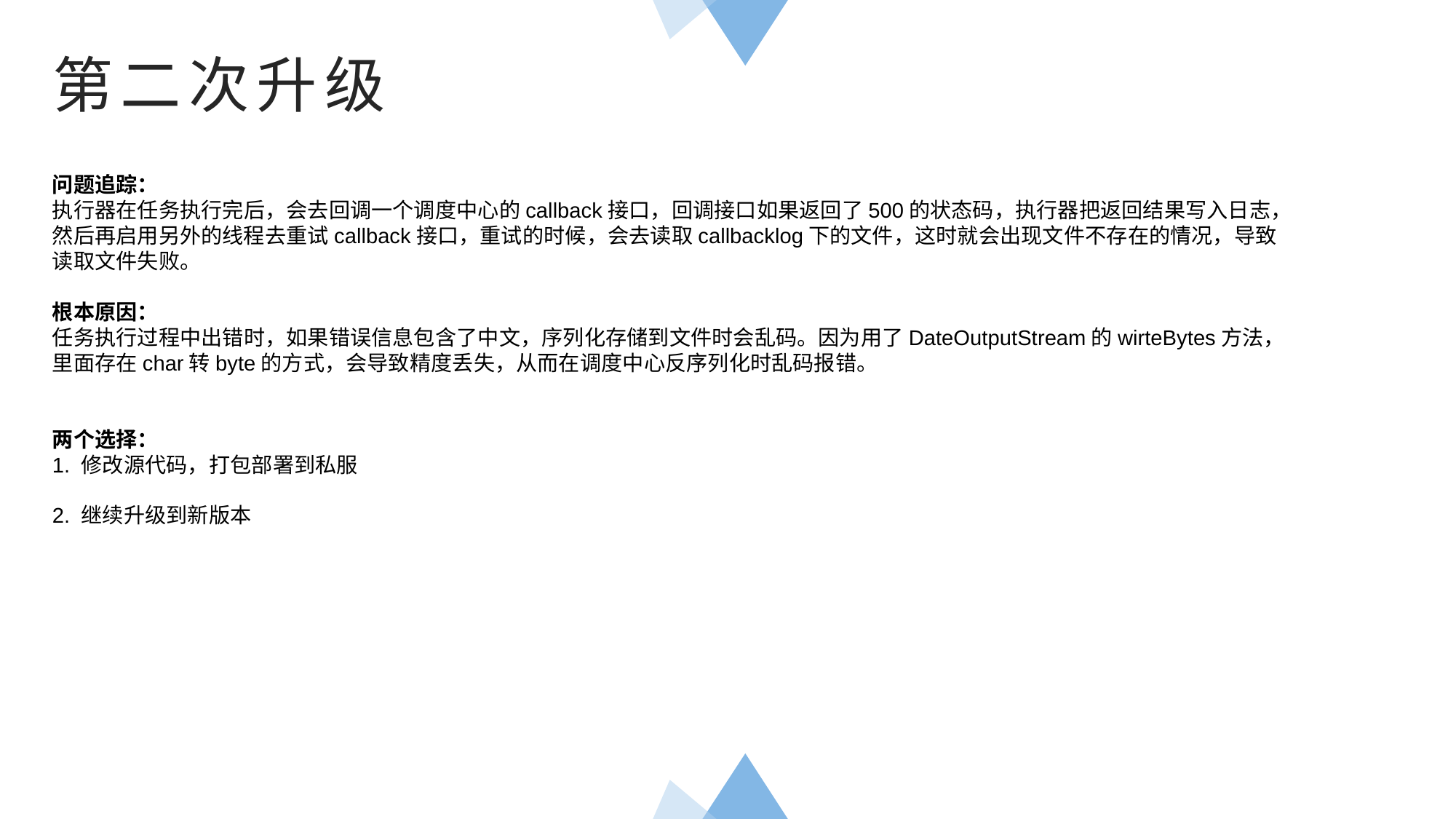

第二次升级
问题追踪：
执行器在任务执行完后，会去回调一个调度中心的callback接口，回调接口如果返回了500的状态码，执行器把返回结果写入日志，然后再启用另外的线程去重试callback接口，重试的时候，会去读取callbacklog下的文件，这时就会出现文件不存在的情况，导致读取文件失败。
根本原因：
任务执行过程中出错时，如果错误信息包含了中文，序列化存储到文件时会乱码。因为用了DateOutputStream的wirteBytes方法，里面存在char转byte的方式，会导致精度丢失，从而在调度中心反序列化时乱码报错。
两个选择：
1. 修改源代码，打包部署到私服

2. 继续升级到新版本
20